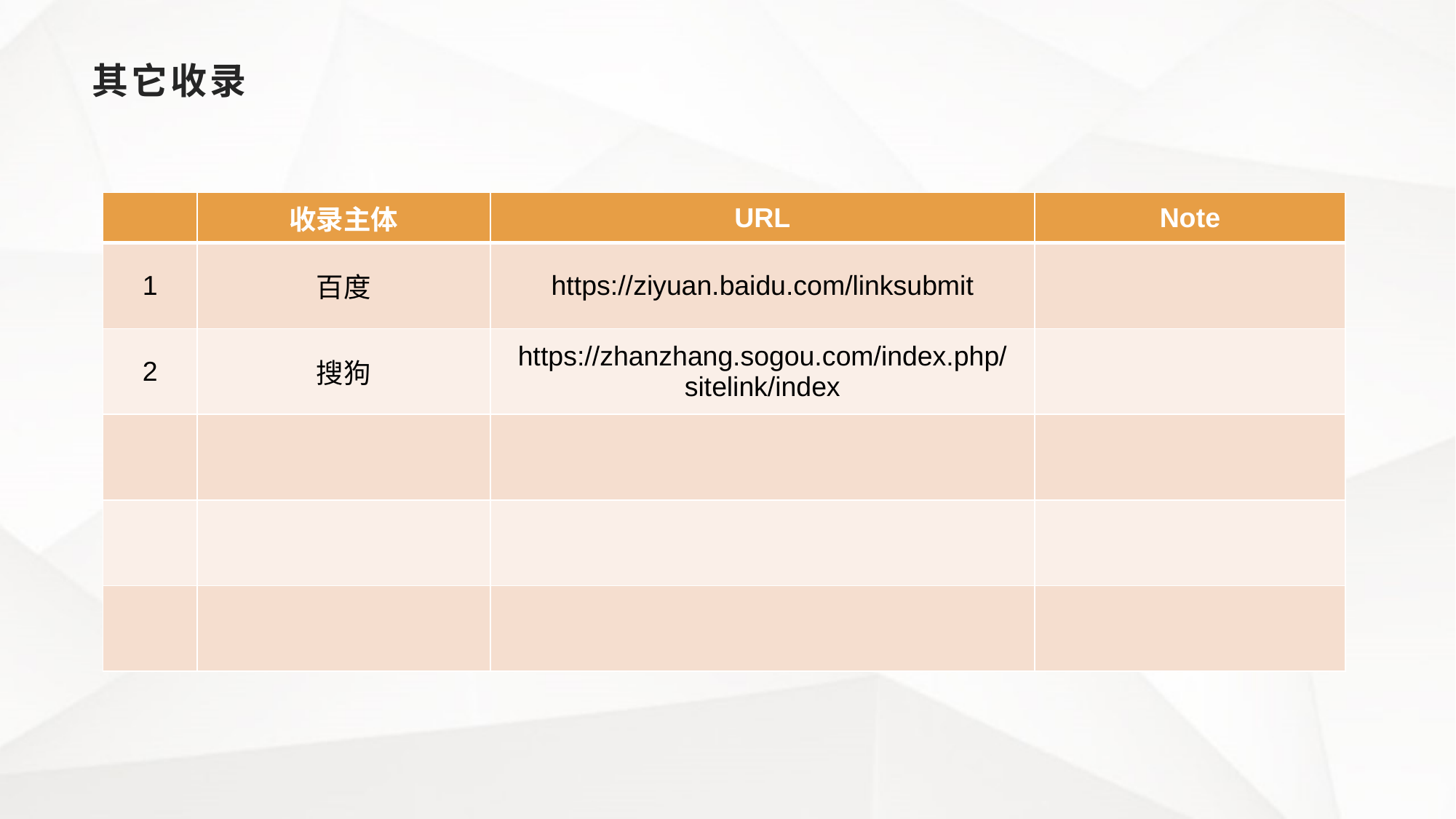

# 其它收录
|  | 收录主体 | URL | Note |
| --- | --- | --- | --- |
| 1 | 百度 | https://ziyuan.baidu.com/linksubmit |  |
| 2 | 搜狗 | https://zhanzhang.sogou.com/index.php/sitelink/index |  |
|  |  |  |  |
|  |  |  |  |
|  |  |  |  |